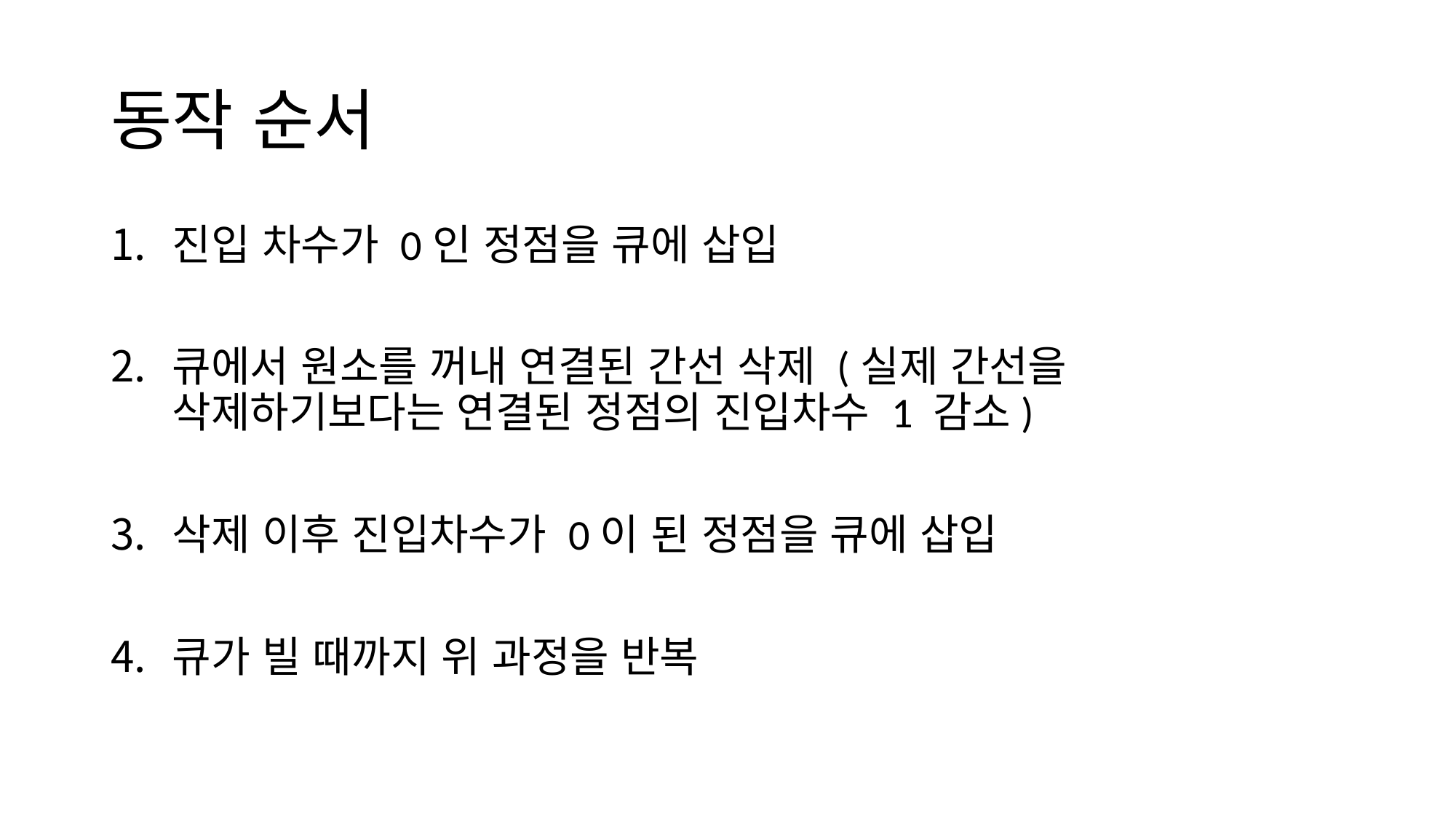

# 동작 순서
진입 차수가 0인 정점을 큐에 삽입

큐에서 원소를 꺼내 연결된 간선 삭제 (실제 간선을 삭제하기보다는 연결된 정점의 진입차수 1 감소)

삭제 이후 진입차수가 0이 된 정점을 큐에 삽입

큐가 빌 때까지 위 과정을 반복